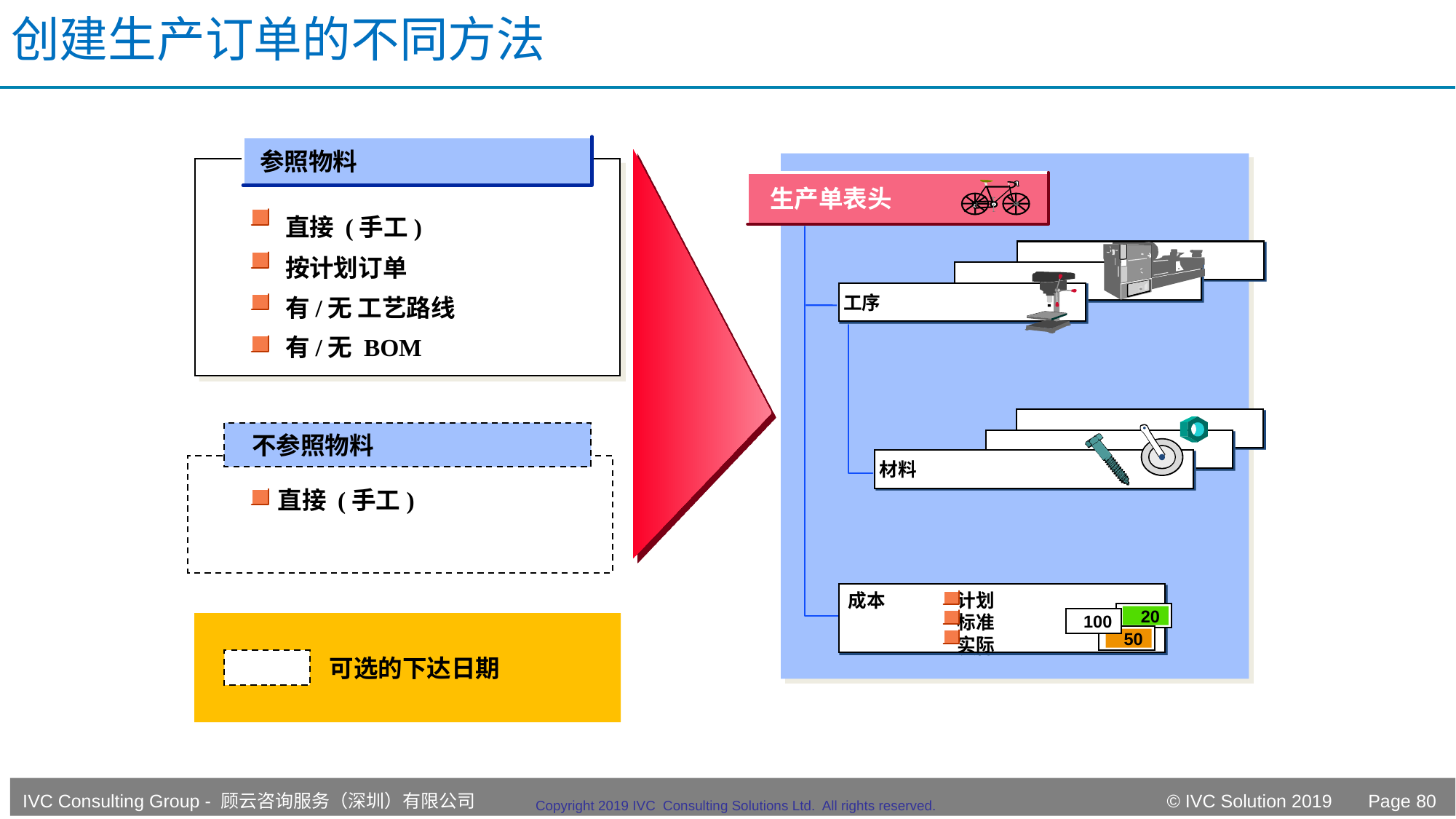

# 创建生产订单的不同方法
参照物料

直接 (手工)
按计划订单
有/无 工艺路线
有/无 BOM
生产单表头

工序

  不参照物料

材料
直接 (手工)

成本	计划
	标准
	实际

20

100

50

可选的下达日期